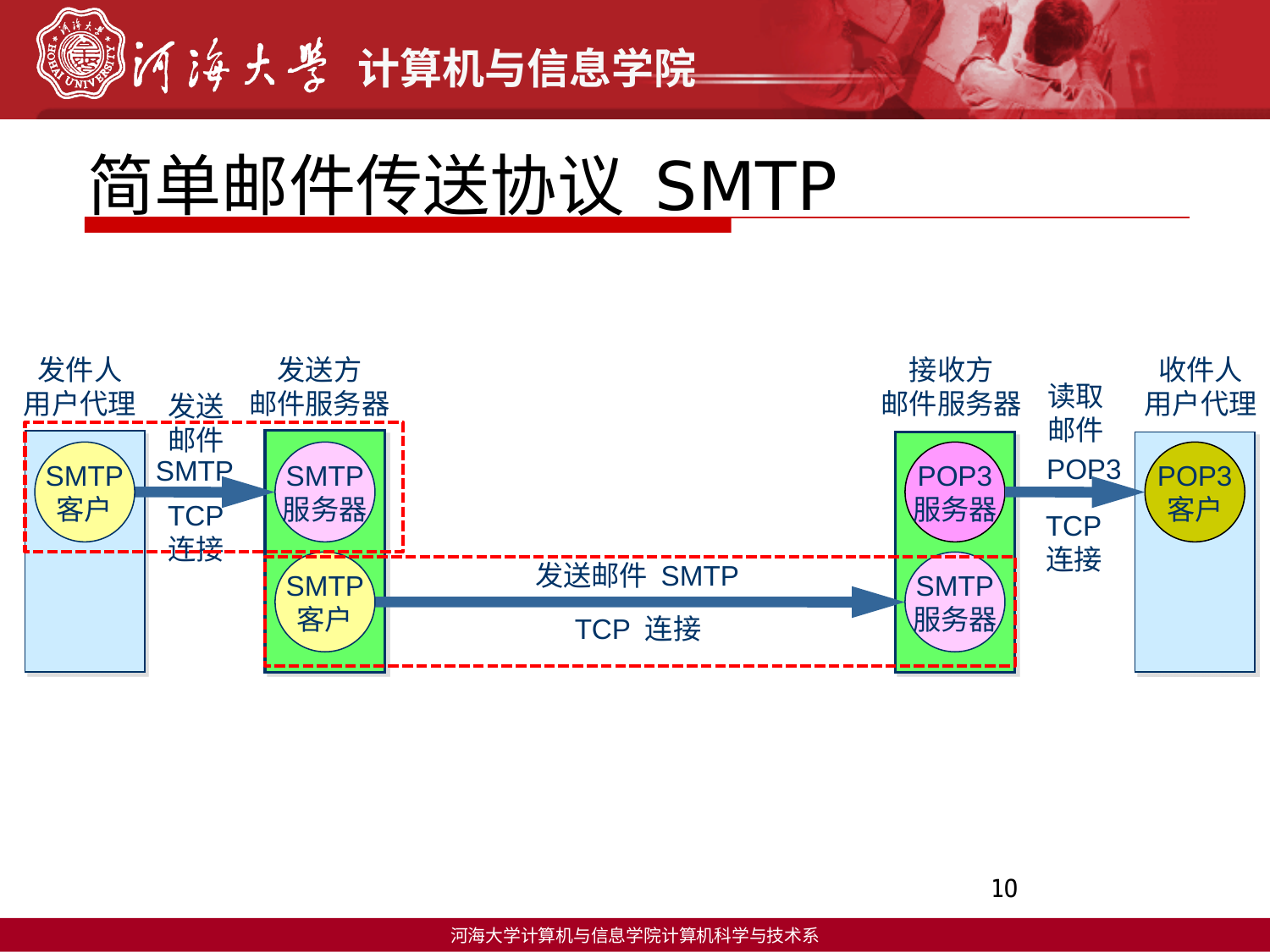

# 简单邮件传送协议 SMTP
发件人
用户代理
发送方
邮件服务器
接收方
邮件服务器
收件人
用户代理
读取
邮件
发送
邮件

SMTP
客户
SMTP
服务器
POP3
服务器
POP3
客户
POP3
SMTP
TCP
连接

TCP
连接
发送邮件 SMTP
SMTP
客户
SMTP
服务器

TCP 连接

10